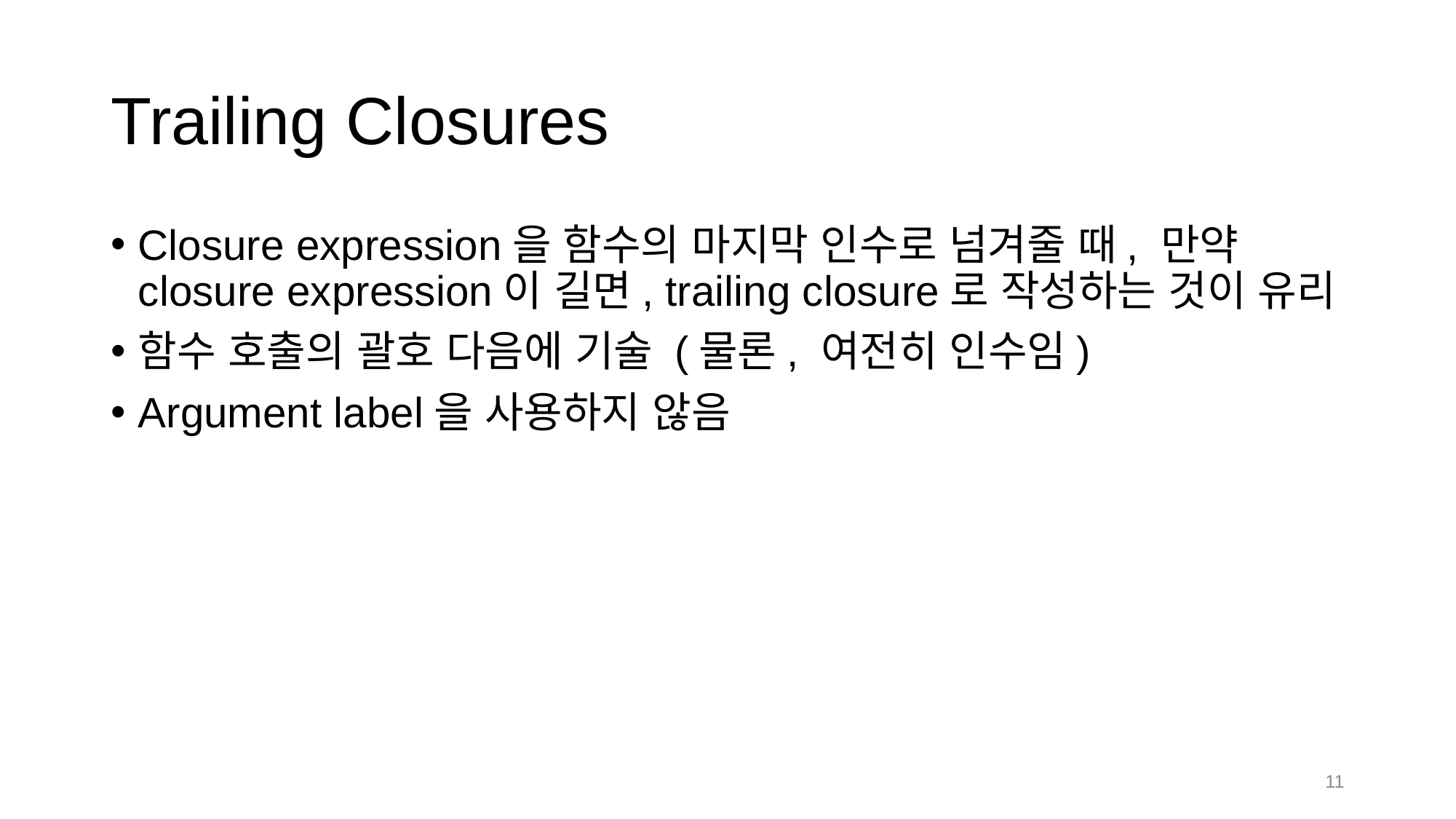

# Trailing Closures
Closure expression을 함수의 마지막 인수로 넘겨줄 때, 만약 closure expression이 길면, trailing closure로 작성하는 것이 유리
함수 호출의 괄호 다음에 기술 (물론, 여전히 인수임)
Argument label을 사용하지 않음
11